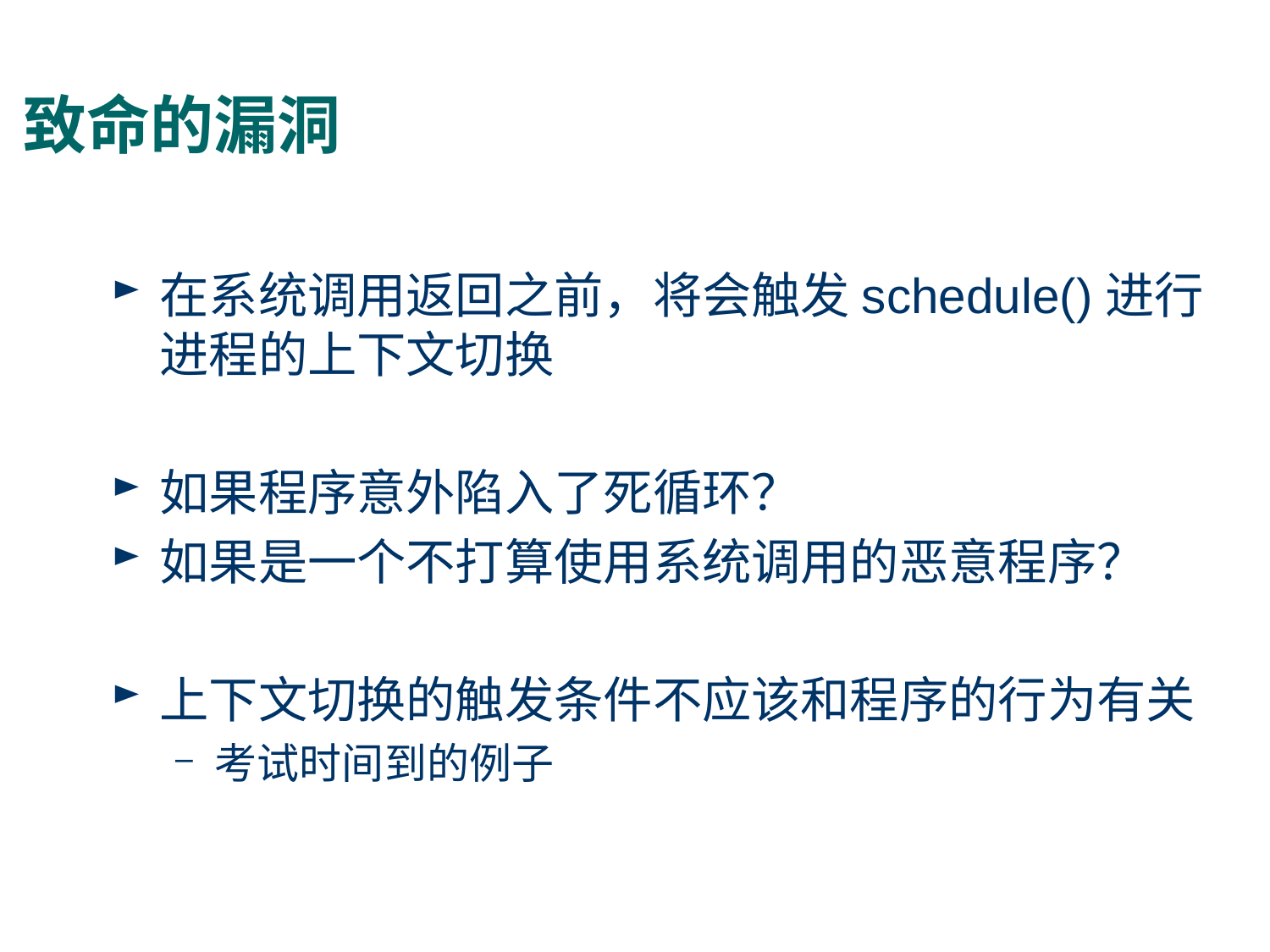

# 致命的漏洞
在系统调用返回之前，将会触发schedule()进行进程的上下文切换

如果程序意外陷入了死循环？
如果是一个不打算使用系统调用的恶意程序？

上下文切换的触发条件不应该和程序的行为有关
考试时间到的例子